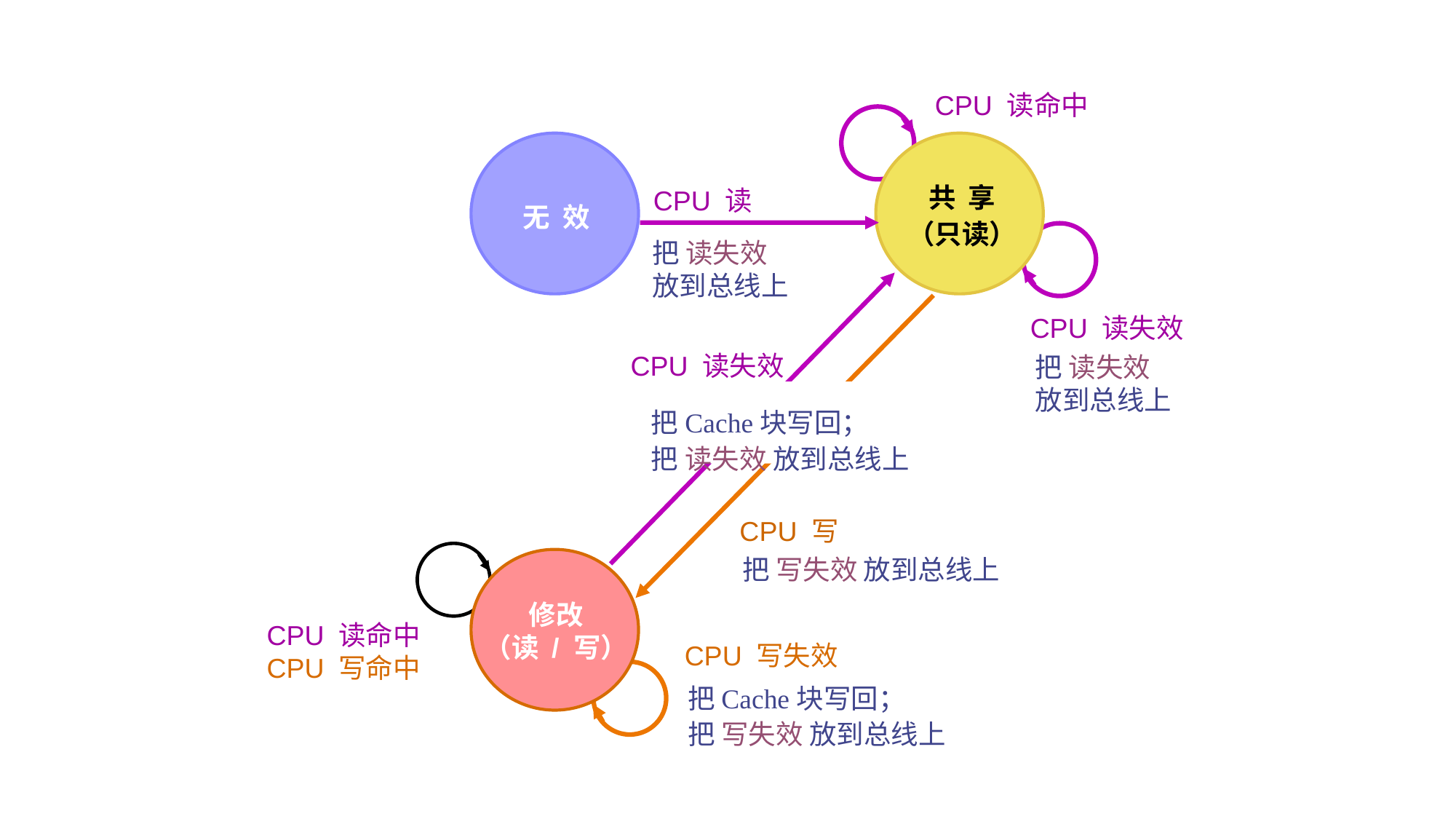

CPU 读命中

共  享
（只读）
CPU 读
无  效

把 读失效
放到总线上

CPU 读失效
CPU 读失效
把 读失效
放到总线上

把Cache块写回；
把 读失效 放到总线上

CPU 写

把 写失效 放到总线上

修改
（读 / 写）
CPU 读命中
CPU 写命中
CPU 写失效

把Cache块写回；
把 写失效 放到总线上